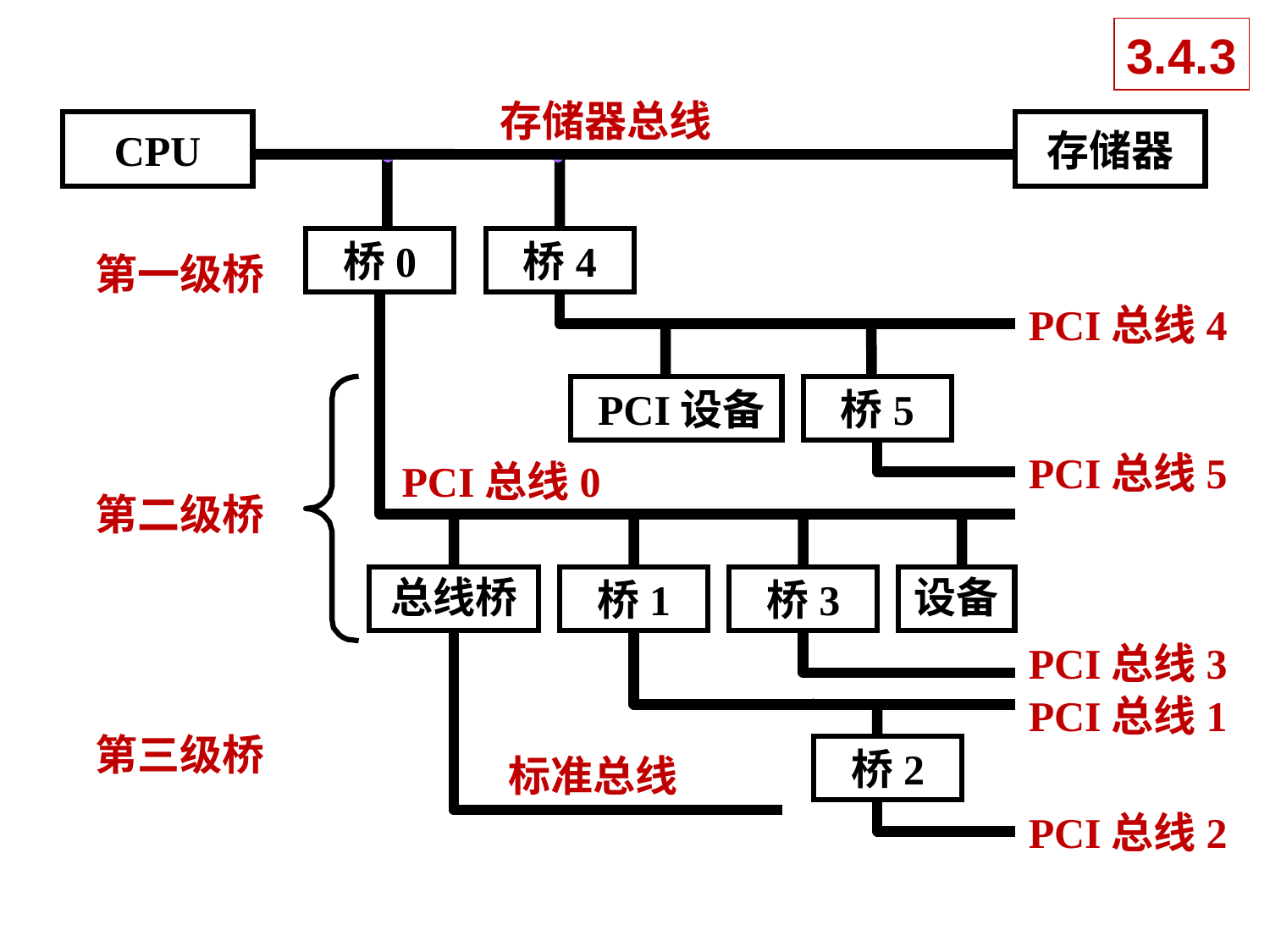

3.4.3
存储器总线
CPU
存储器

桥0
桥4
第一级桥

PCI总线4

 PCI设备
桥5

PCI总线5
PCI总线0
第二级桥

总线桥
桥1
桥3
设备

PCI总线3
PCI总线1

第三级桥
桥2
标准总线

PCI总线2